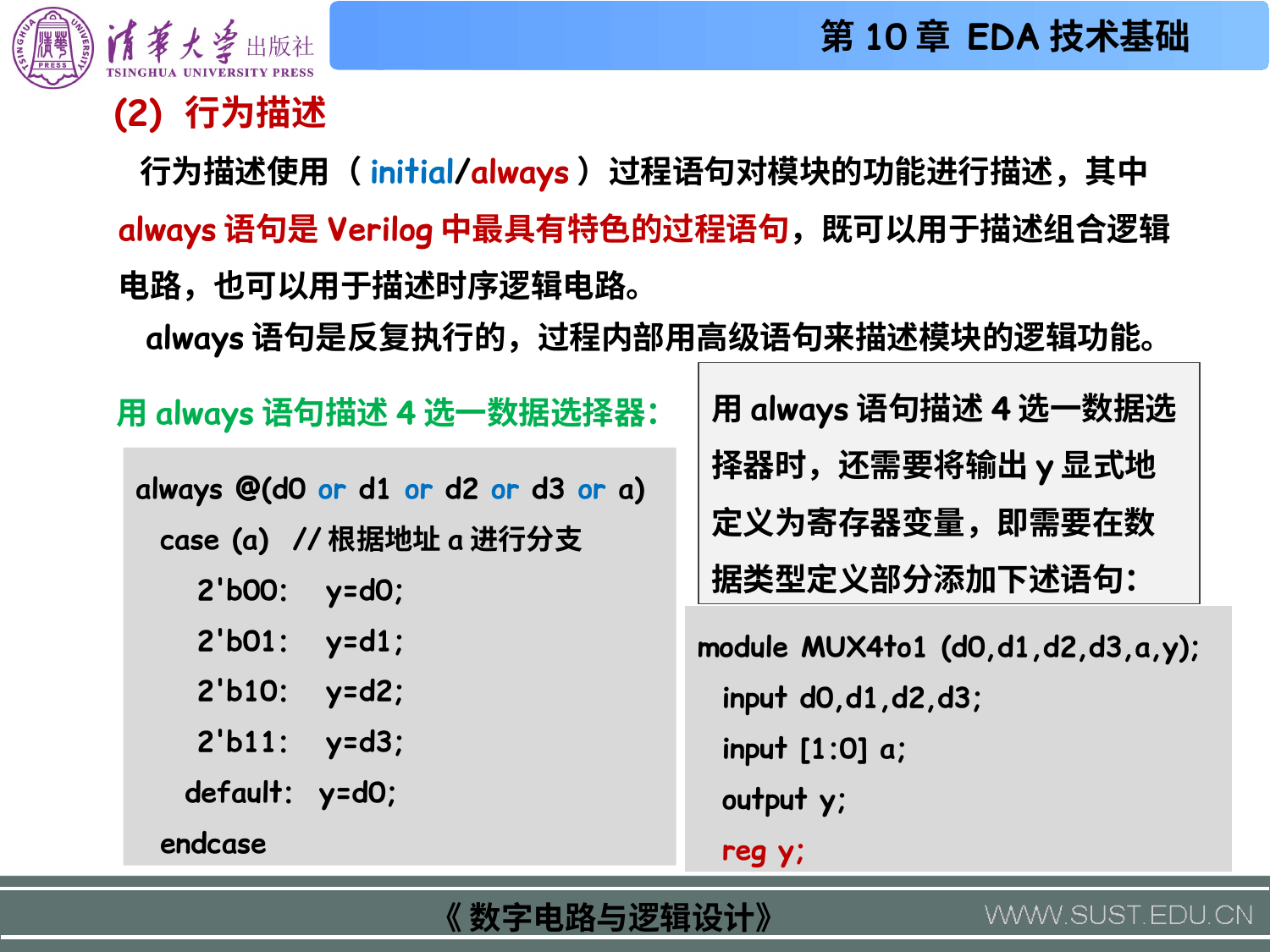

(2) 行为描述
  行为描述使用（initial/always）过程语句对模块的功能进行描述，其中always语句是Verilog中最具有特色的过程语句，既可以用于描述组合逻辑电路，也可以用于描述时序逻辑电路。
always语句是反复执行的，过程内部用高级语句来描述模块的逻辑功能。
用always语句描述4选一数据选择器时，还需要将输出y显式地定义为寄存器变量，即需要在数据类型定义部分添加下述语句：
用always语句描述4选一数据选择器：
always @(d0 or d1 or d2 or d3 or a)
  case (a)  //根据地址a进行分支
     2'b00:   y=d0;
     2'b01:   y=d1;
     2'b10:   y=d2;
     2'b11:   y=d3;
    default:  y=d0;
  endcase
module MUX4to1 (d0,d1,d2,d3,a,y);
  input d0,d1,d2,d3;
  input [1:0] a;
  output y;
  reg y;